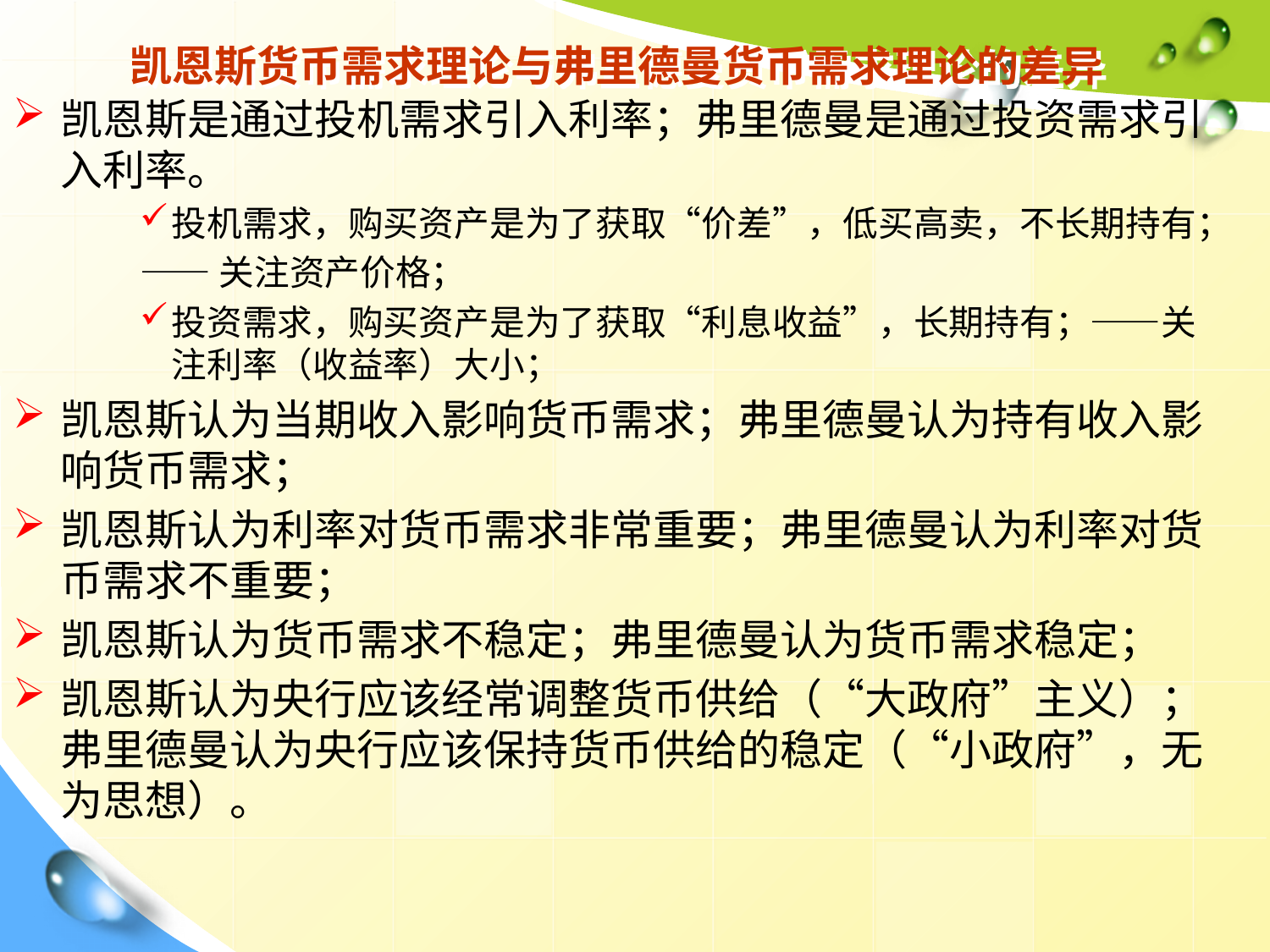

# 凯恩斯货币需求理论与弗里德曼货币需求理论的差异
凯恩斯是通过投机需求引入利率；弗里德曼是通过投资需求引入利率。
投机需求，购买资产是为了获取“价差”，低买高卖，不长期持有；
——关注资产价格；
投资需求，购买资产是为了获取“利息收益”，长期持有；——关注利率（收益率）大小；
凯恩斯认为当期收入影响货币需求；弗里德曼认为持有收入影响货币需求；
凯恩斯认为利率对货币需求非常重要；弗里德曼认为利率对货币需求不重要；
凯恩斯认为货币需求不稳定；弗里德曼认为货币需求稳定；
凯恩斯认为央行应该经常调整货币供给（“大政府”主义）；弗里德曼认为央行应该保持货币供给的稳定（“小政府”，无为思想）。